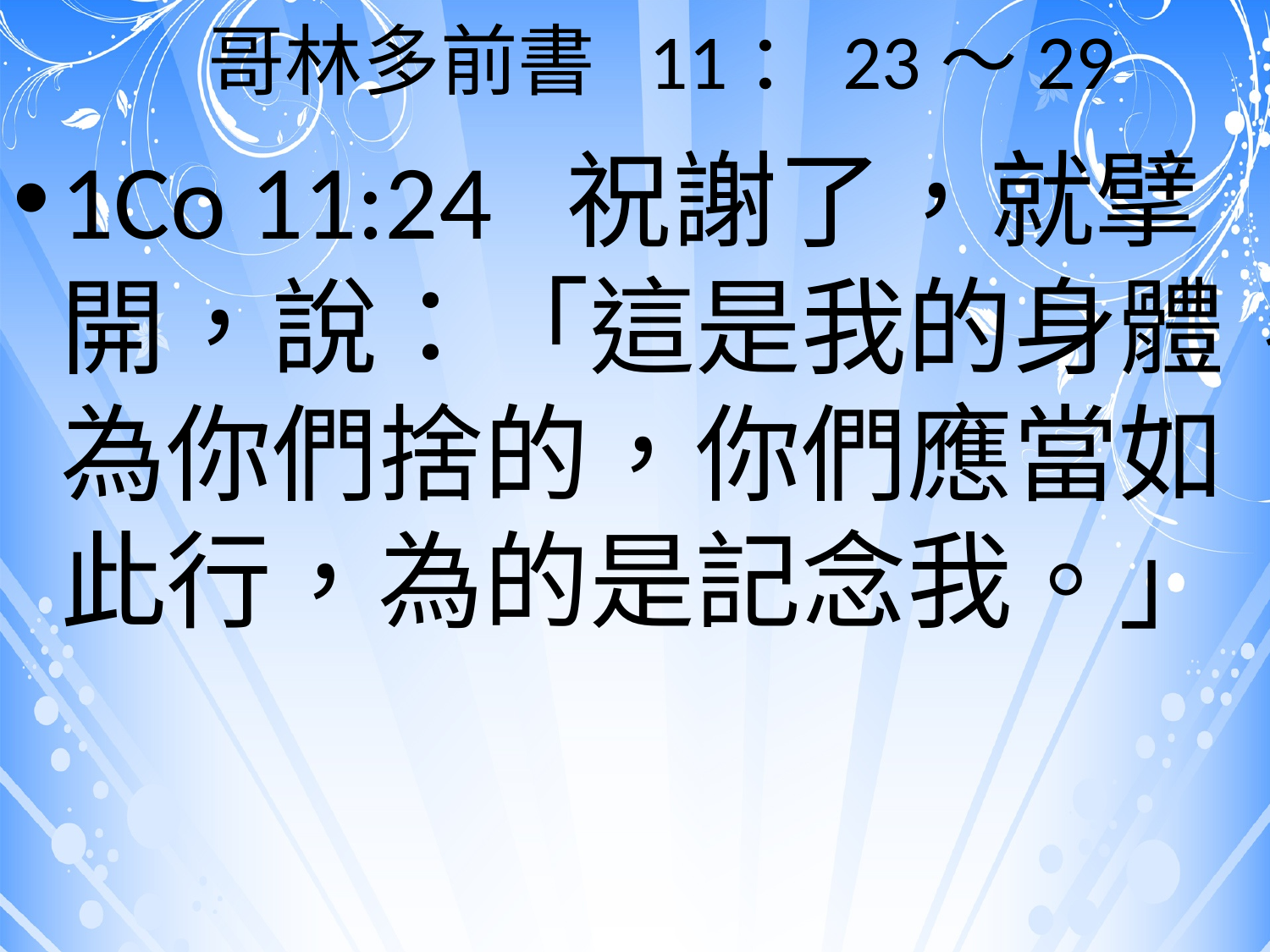

# 哥林多前書  11：23～29
1Co 11:24  祝謝了，就擘開，說：「這是我的身體，為你們捨的，你們應當如此行，為的是記念我。」